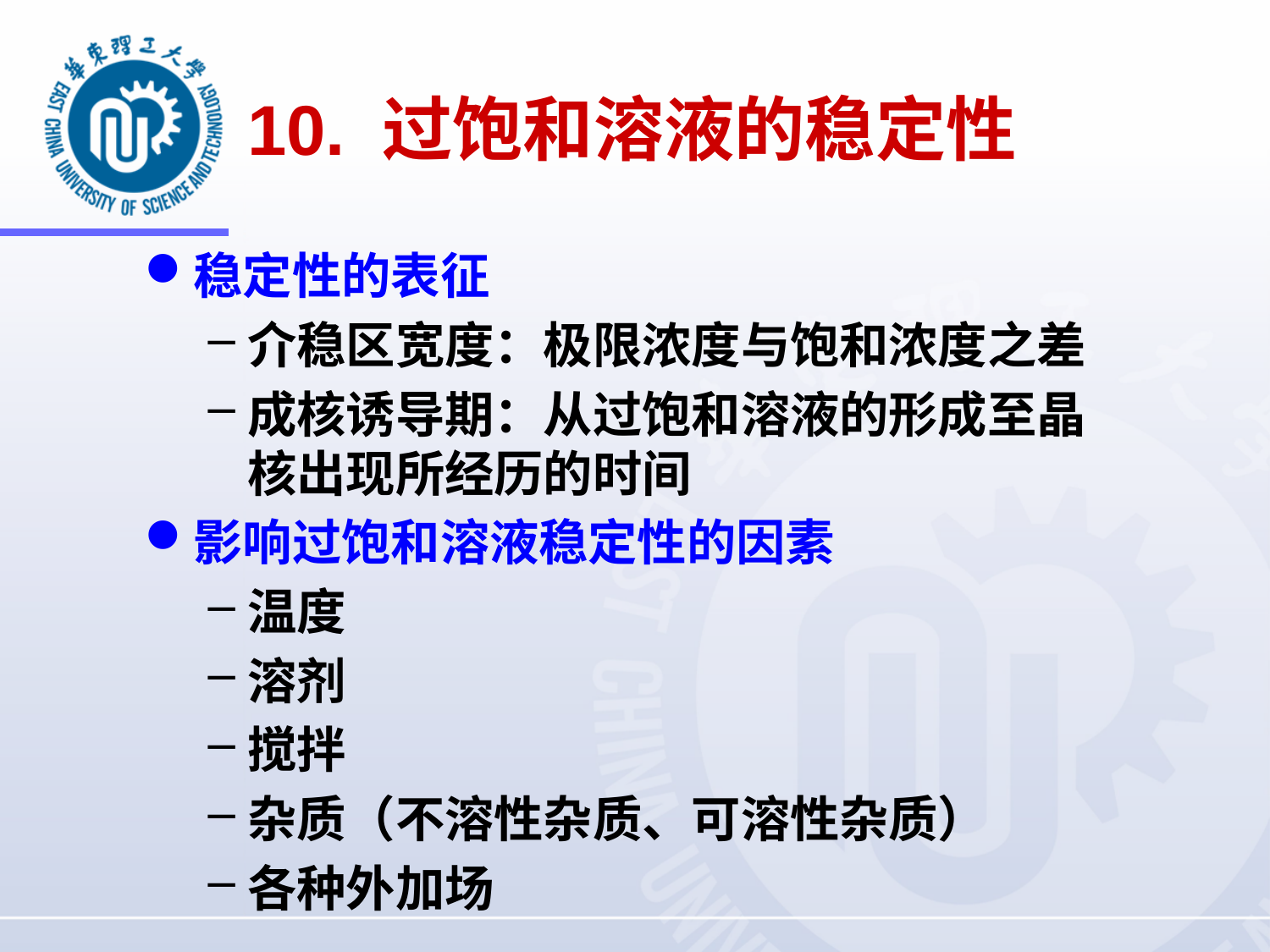

# 10. 过饱和溶液的稳定性
稳定性的表征
介稳区宽度：极限浓度与饱和浓度之差
成核诱导期：从过饱和溶液的形成至晶核出现所经历的时间
影响过饱和溶液稳定性的因素
温度
溶剂
搅拌
杂质（不溶性杂质、可溶性杂质）
各种外加场